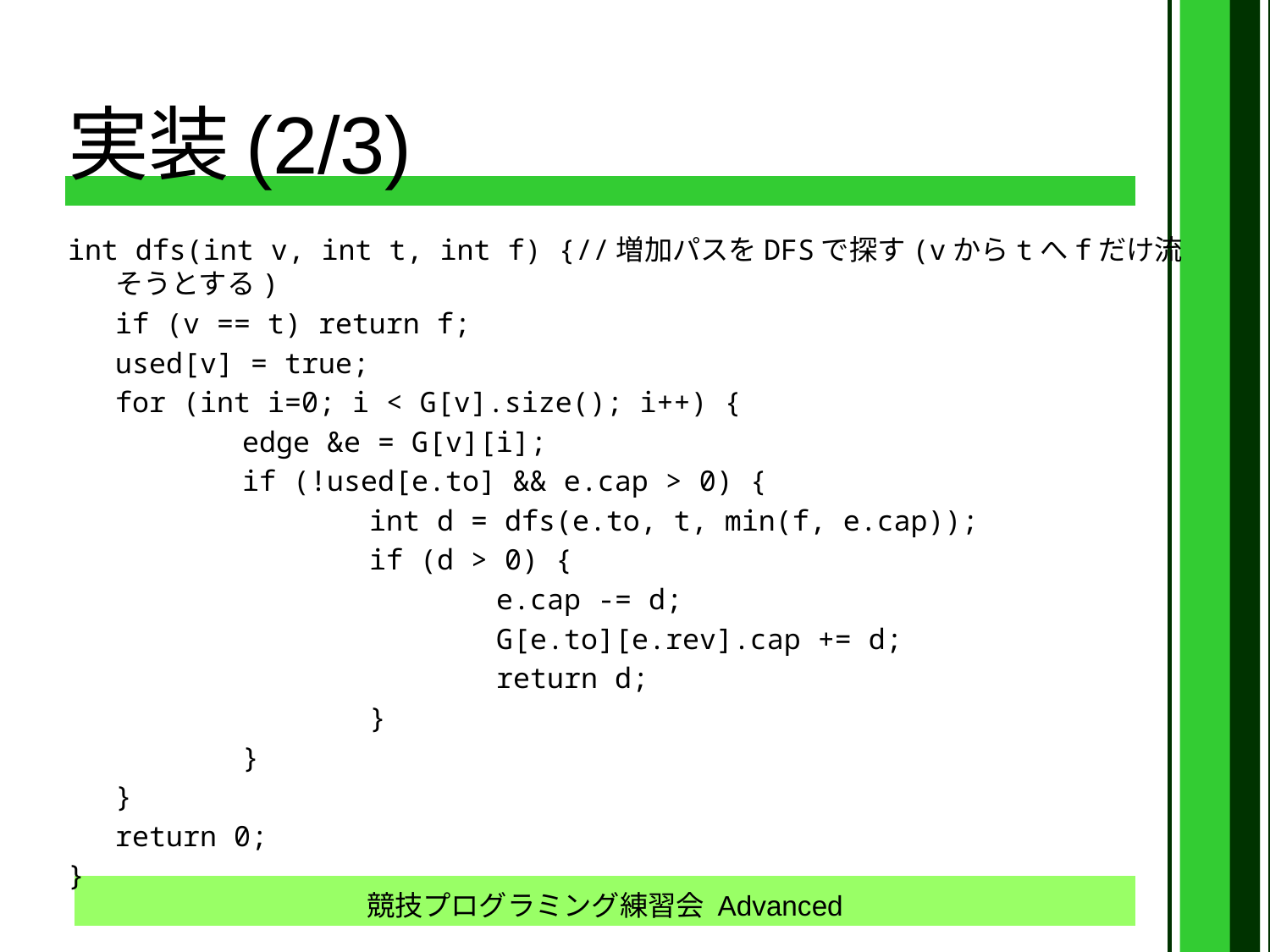

# 実装(2/3)
int dfs(int v, int t, int f) {//増加パスをDFSで探す(vからtへfだけ流そうとする)
	if (v == t) return f;
	used[v] = true;
	for (int i=0; i < G[v].size(); i++) {
		edge &e = G[v][i];
		if (!used[e.to] && e.cap > 0) {
			int d = dfs(e.to, t, min(f, e.cap));
			if (d > 0) {
				e.cap -= d;
				G[e.to][e.rev].cap += d;
				return d;
			}
		}
	}
	return 0;
}
競技プログラミング練習会 Advanced